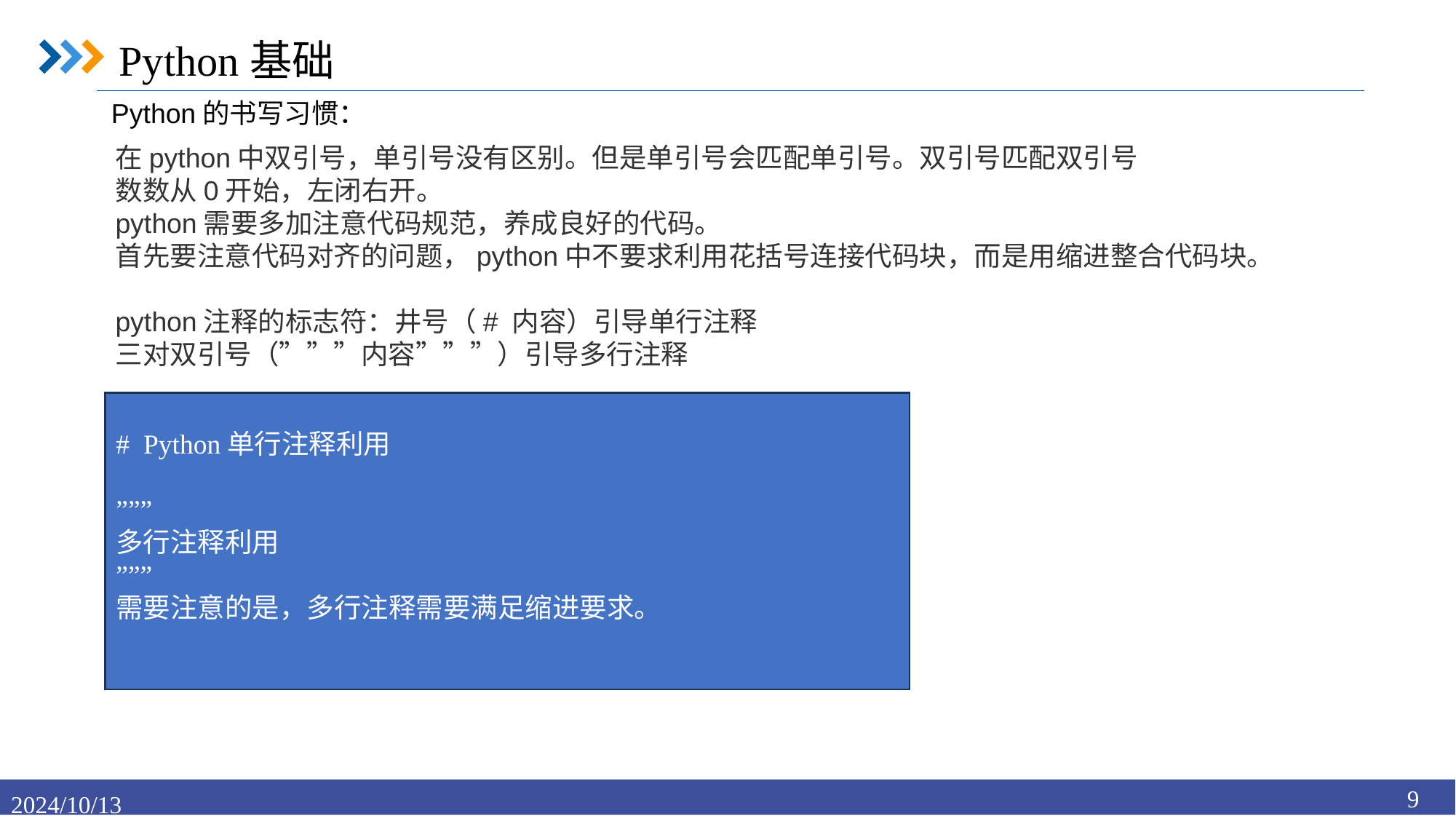

Python基础
Python的书写习惯：

在python中双引号，单引号没有区别。但是单引号会匹配单引号。双引号匹配双引号
数数从0开始，左闭右开。
python需要多加注意代码规范，养成良好的代码。
首先要注意代码对齐的问题，python中不要求利用花括号连接代码块，而是用缩进整合代码块。

python注释的标志符：井号（# 内容）引导单行注释
三对双引号（”””内容”””）引导多行注释
#  Python单行注释利用

”””
多行注释利用
”””
需要注意的是，多行注释需要满足缩进要求。